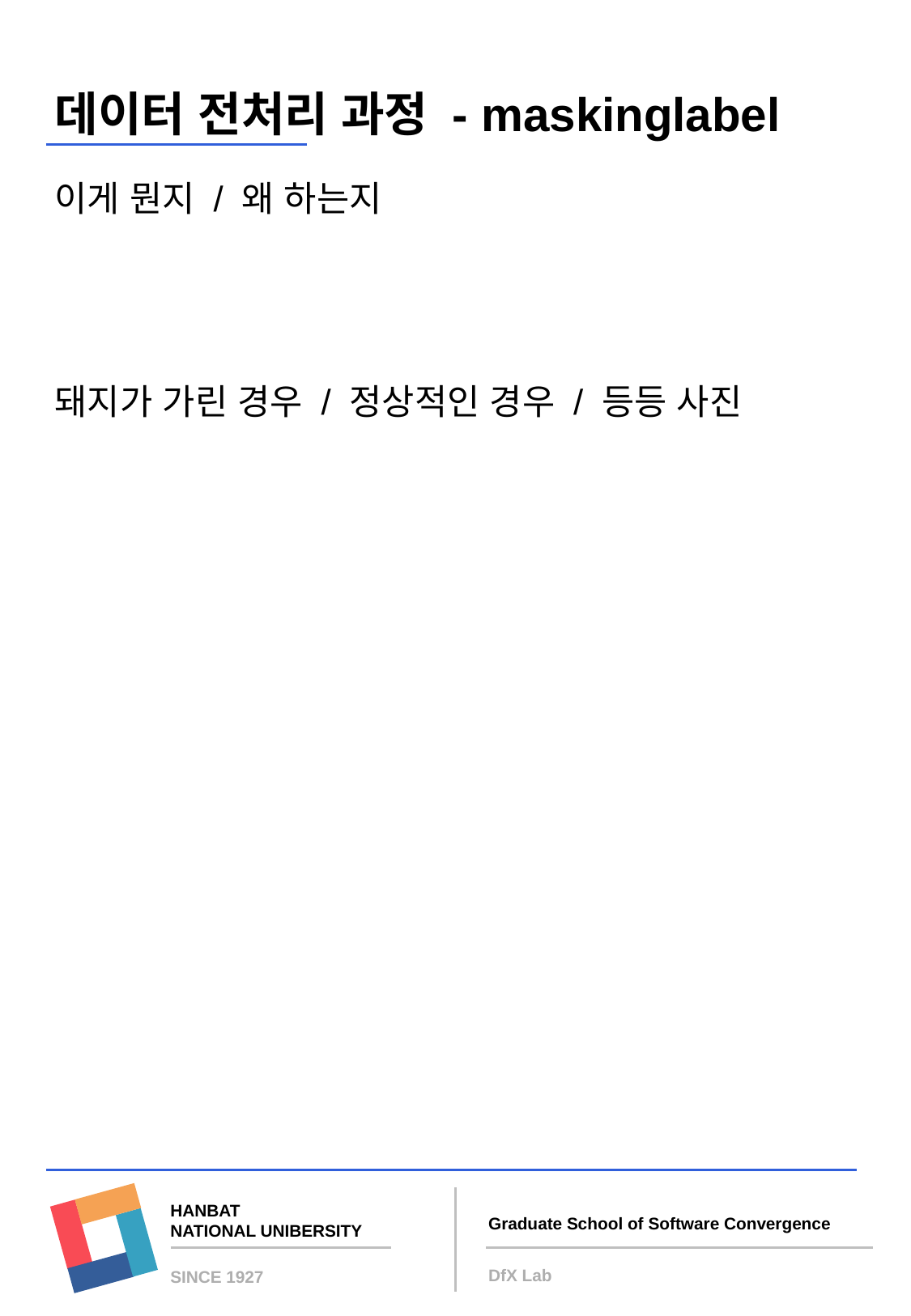

# 데이터 전처리 과정 - maskinglabel
이게 뭔지 / 왜 하는지

돼지가 가린 경우 / 정상적인 경우 / 등등 사진